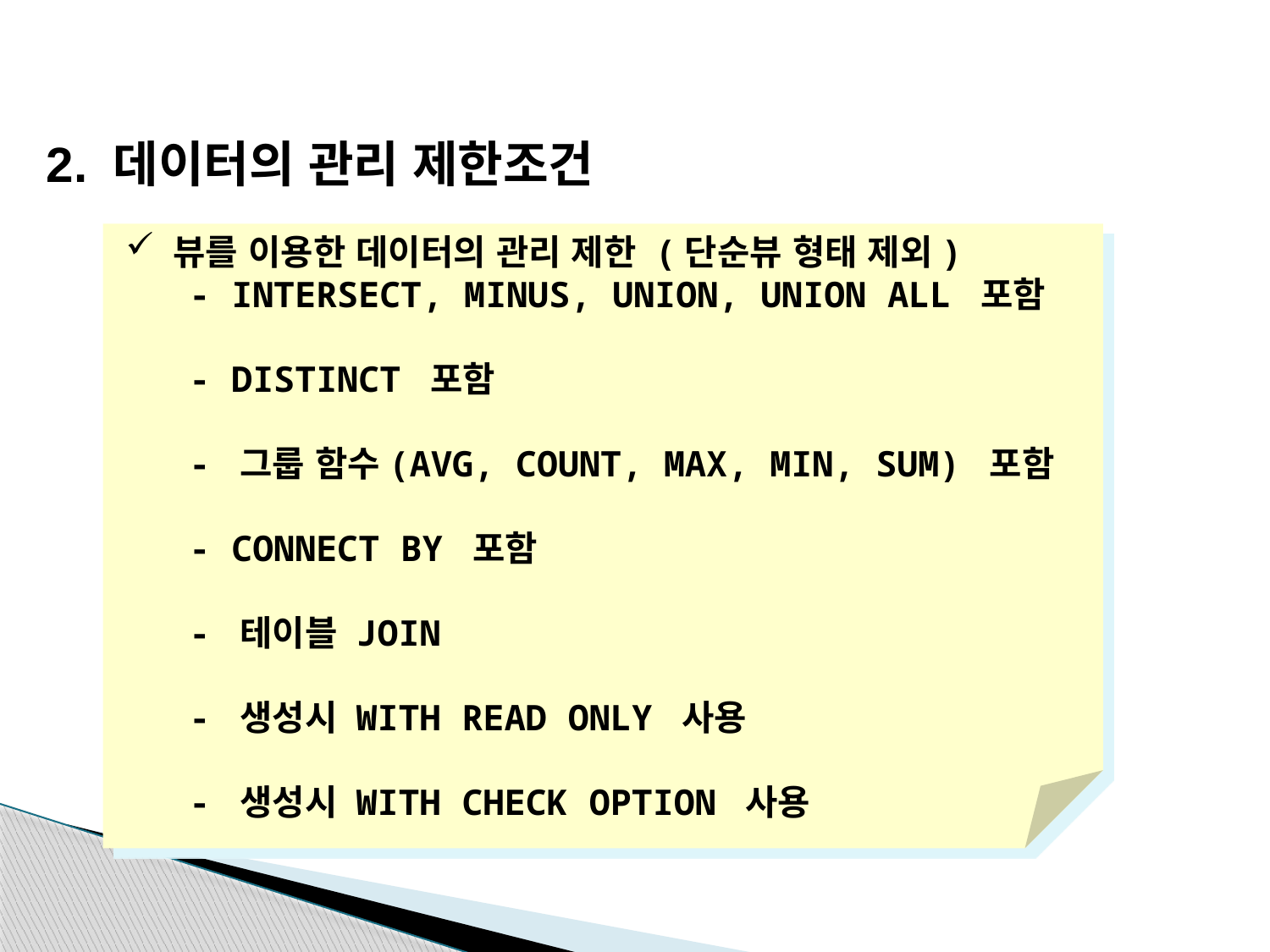

2. 데이터의 관리 제한조건
뷰를 이용한 데이터의 관리 제한 (단순뷰 형태 제외)
   - INTERSECT, MINUS, UNION, UNION ALL 포함

   - DISTINCT 포함

   - 그룹 함수(AVG, COUNT, MAX, MIN, SUM) 포함

   - CONNECT BY 포함

   - 테이블 JOIN

   - 생성시 WITH READ ONLY 사용

   - 생성시 WITH CHECK OPTION 사용